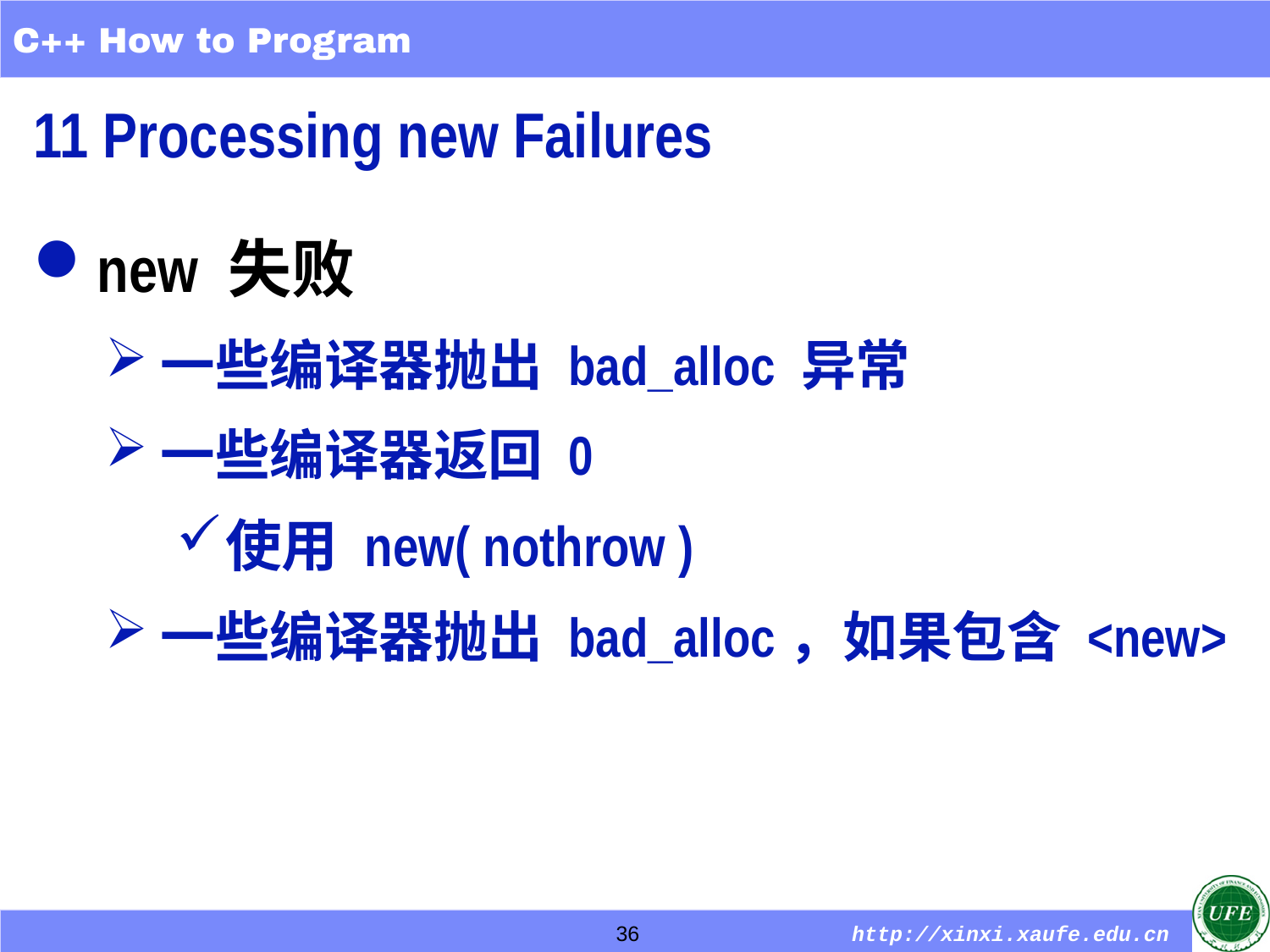

11 Processing new Failures
new 失败
一些编译器抛出 bad_alloc 异常
一些编译器返回 0
使用 new( nothrow )
一些编译器抛出 bad_alloc，如果包含 <new>
36